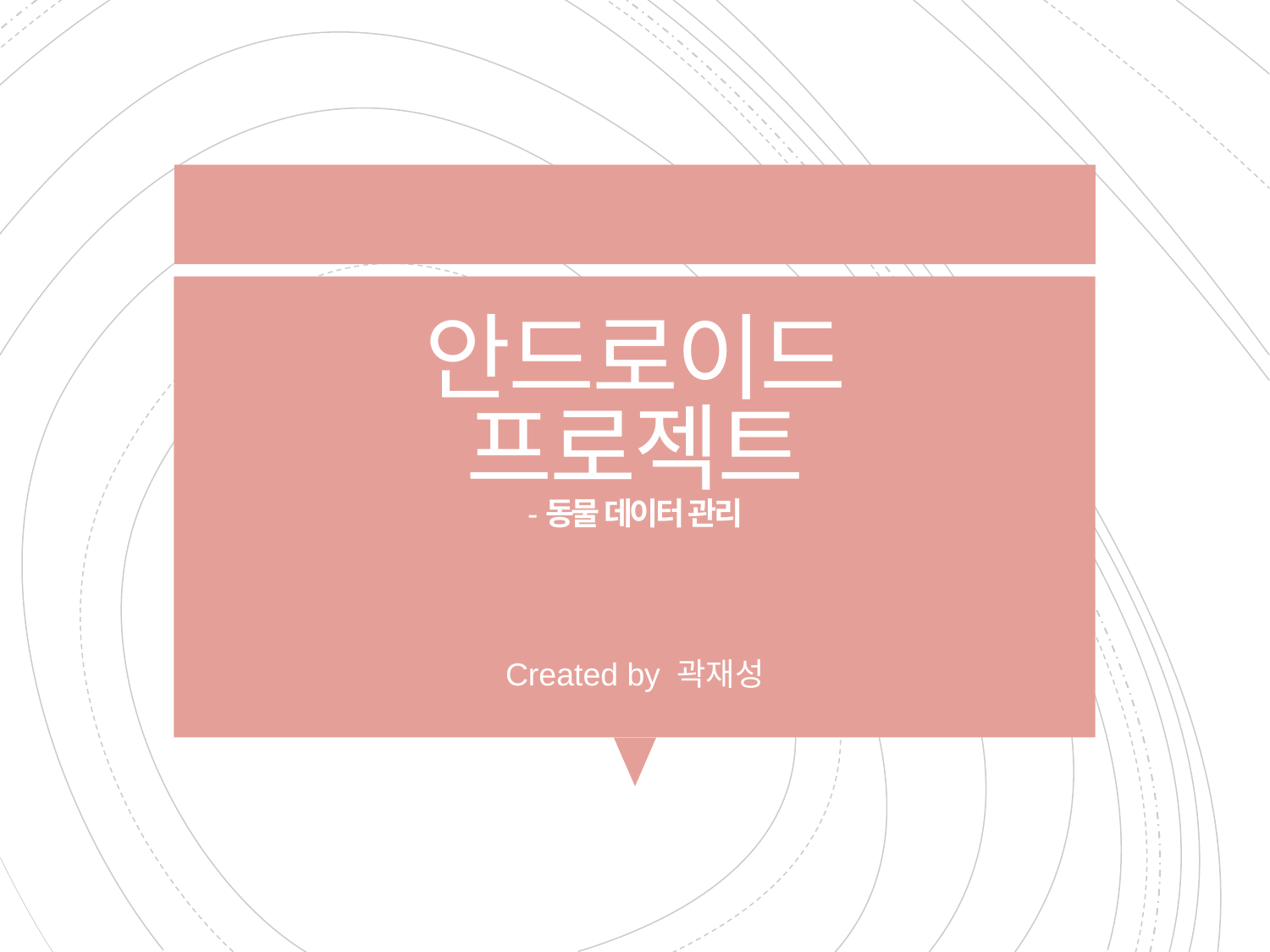

# 안드로이드 프로젝트 -동물 데이터 관리

Created by 곽재성